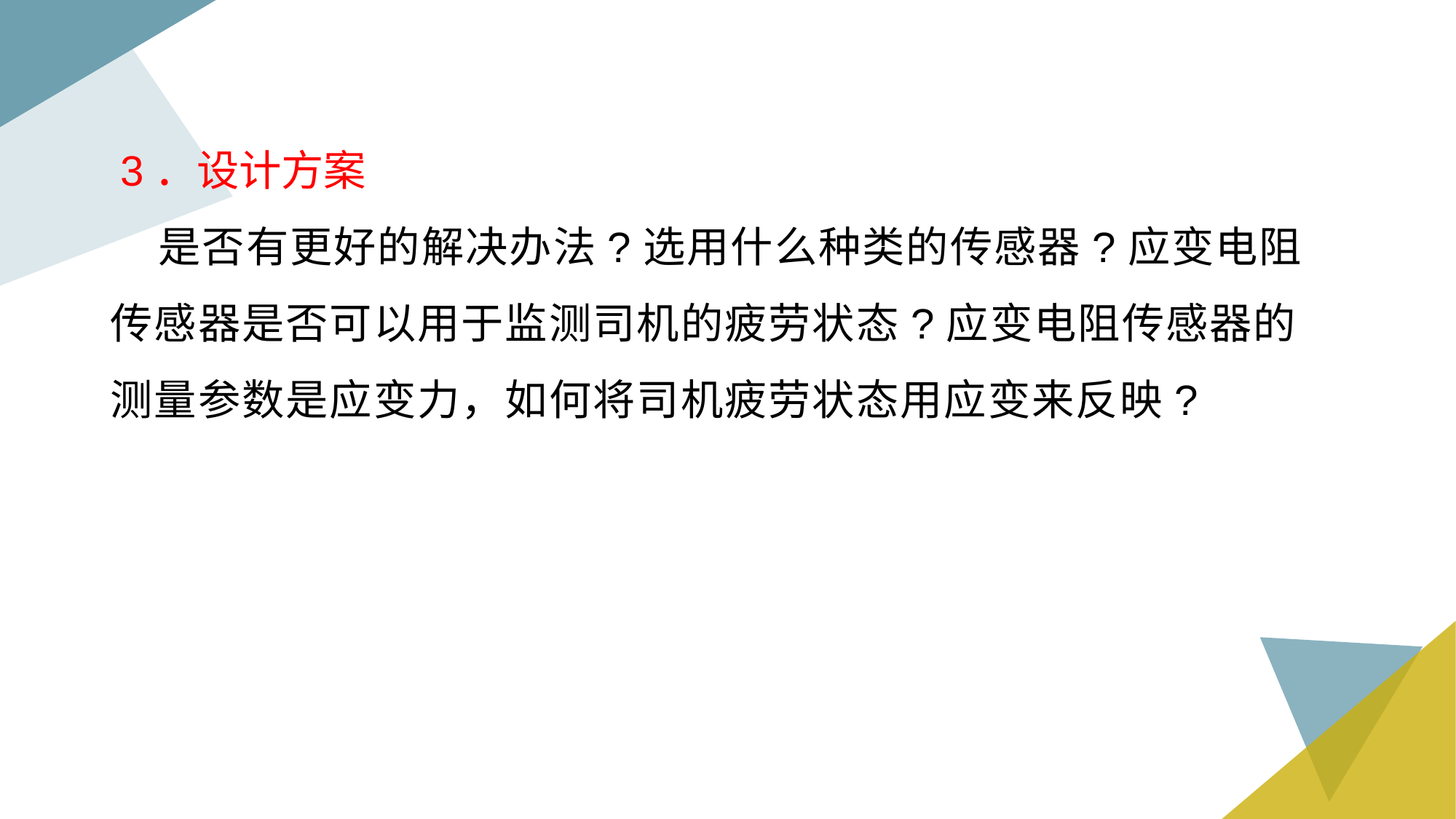

3．设计方案
    是否有更好的解决办法?选用什么种类的传感器?应变电阻传感器是否可以用于监测司机的疲劳状态?应变电阻传感器的测量参数是应变力，如何将司机疲劳状态用应变来反映?